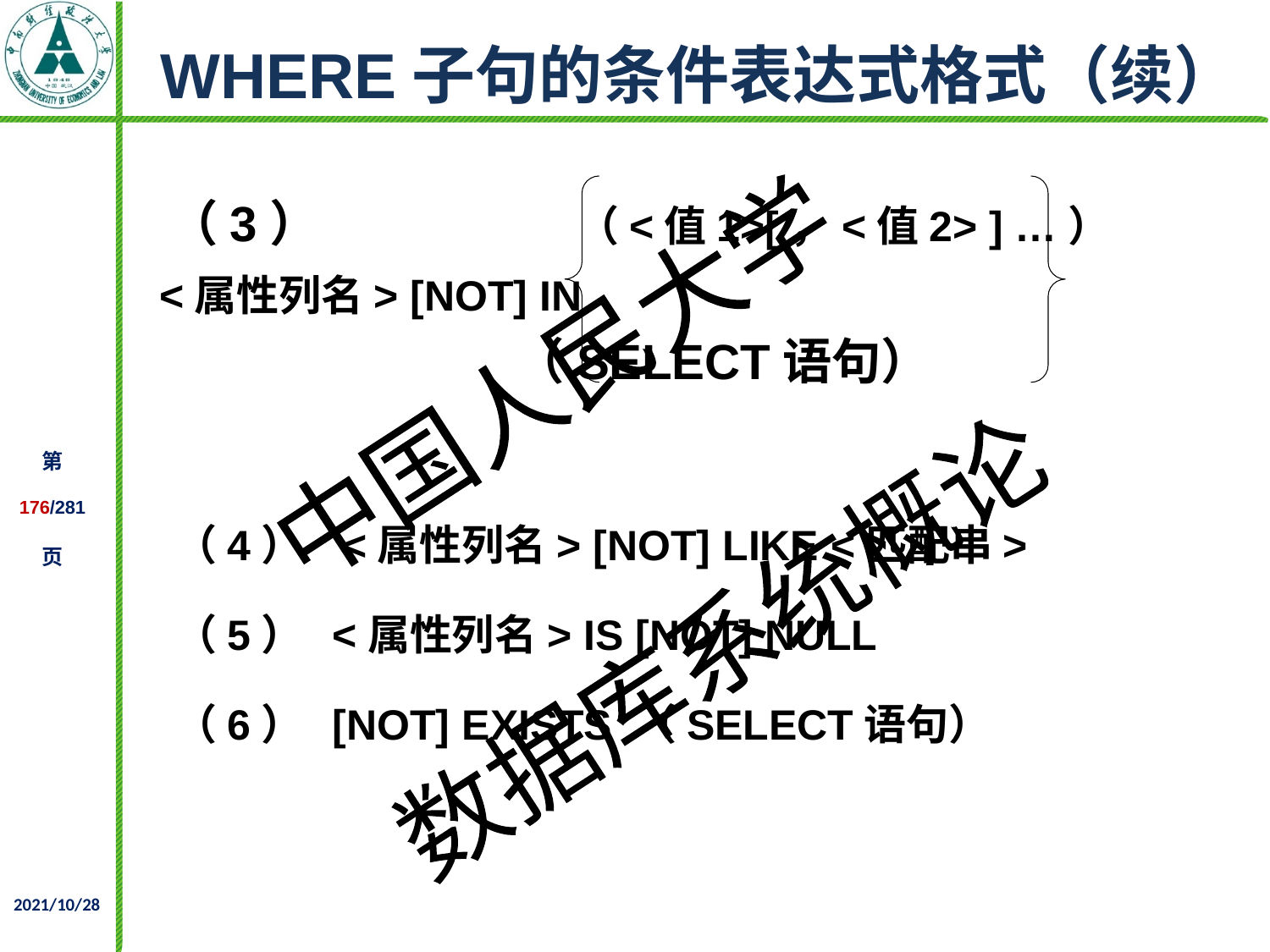

# WHERE子句的条件表达式格式（续）

 （3）                       （<值1>[，<值2> ] …）
 <属性列名> [NOT] IN
                          	     （SELECT语句）

  （4）   <属性列名> [NOT] LIKE <匹配串>
  （5）  <属性列名> IS [NOT] NULL
  （6）  [NOT] EXISTS （SELECT语句）
2021/10/28